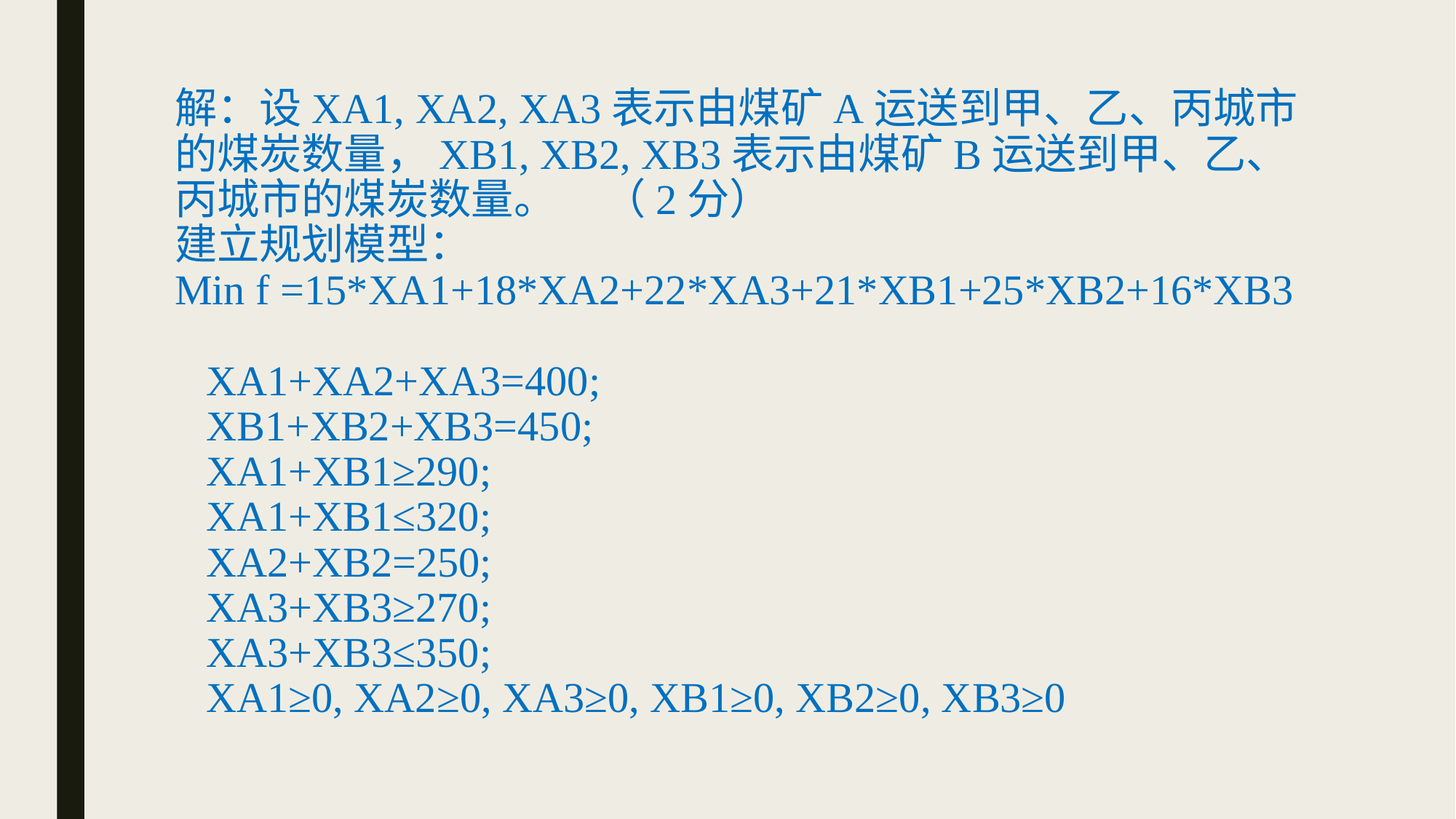

# 解：设XA1, XA2, XA3表示由煤矿A运送到甲、乙、丙城市的煤炭数量，XB1, XB2, XB3表示由煤矿B运送到甲、乙、丙城市的煤炭数量。     （2分） 建立规划模型： Min f =15*XA1+18*XA2+22*XA3+21*XB1+25*XB2+16*XB3 XA1+XA2+XA3=400; XB1+XB2+XB3=450; XA1+XB1≥290; XA1+XB1≤320; XA2+XB2=250; XA3+XB3≥270; XA3+XB3≤350; XA1≥0, XA2≥0, XA3≥0, XB1≥0, XB2≥0, XB3≥0